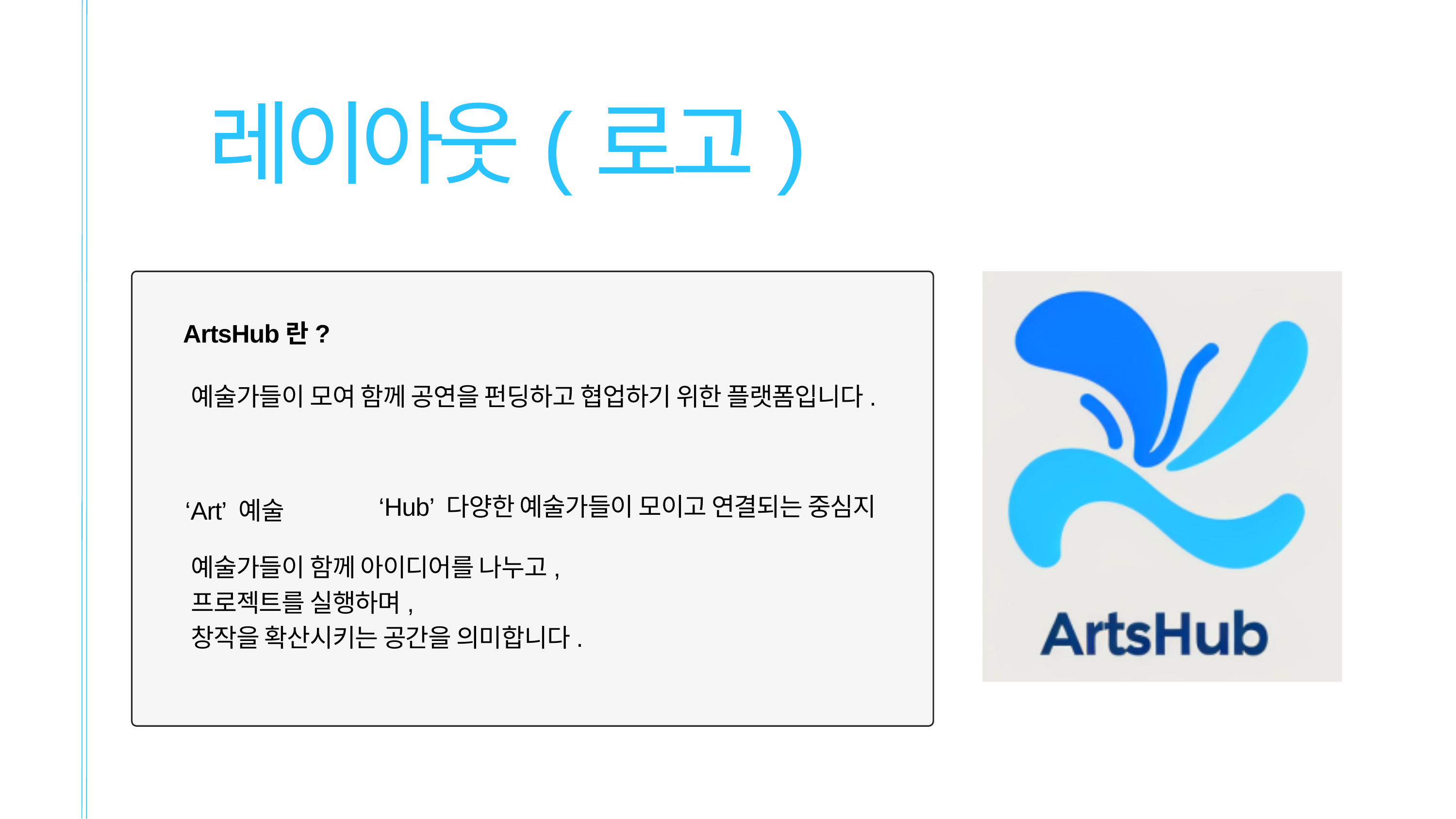

레이아웃(로고)

ArtsHub란?
예술가들이 모여 함께 공연을 펀딩하고 협업하기 위한 플랫폼입니다.
‘Hub’ 다양한 예술가들이 모이고 연결되는 중심지
‘Art’ 예술
예술가들이 함께 아이디어를 나누고,
프로젝트를 실행하며,
창작을 확산시키는 공간을 의미합니다.